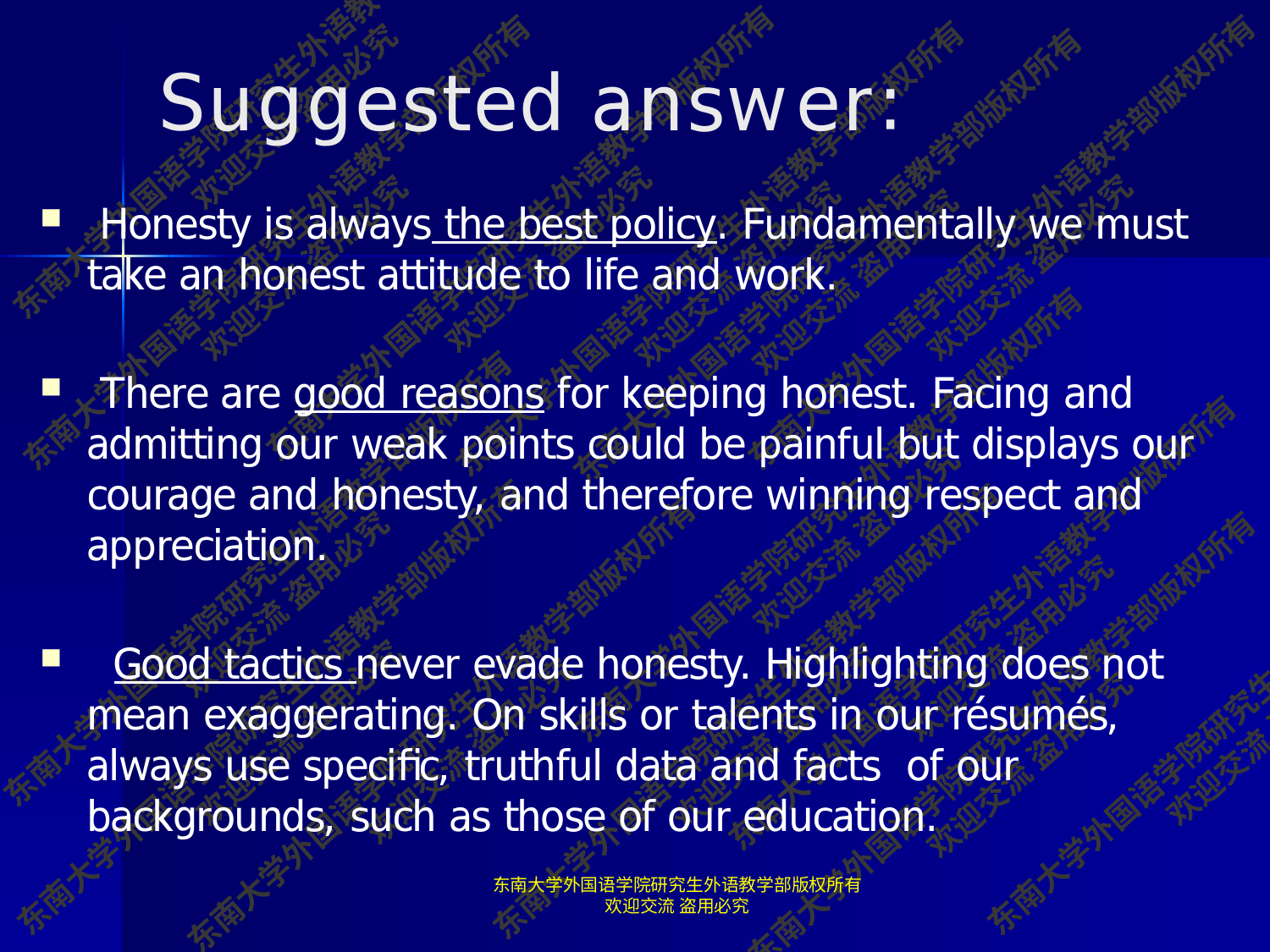

# Suggested answer:
 Honesty is always the best policy. Fundamentally we must take an honest attitude to life and work.

 There are good reasons for keeping honest. Facing and admitting our weak points could be painful but displays our courage and honesty, and therefore winning respect and appreciation.

  Good tactics never evade honesty. Highlighting does not mean exaggerating. On skills or talents in our résumés,  always use specific, truthful data and facts  of our backgrounds, such as those of our education.

东南大学外国语学院研究生外语教学部版权所有 欢迎交流 盗用必究